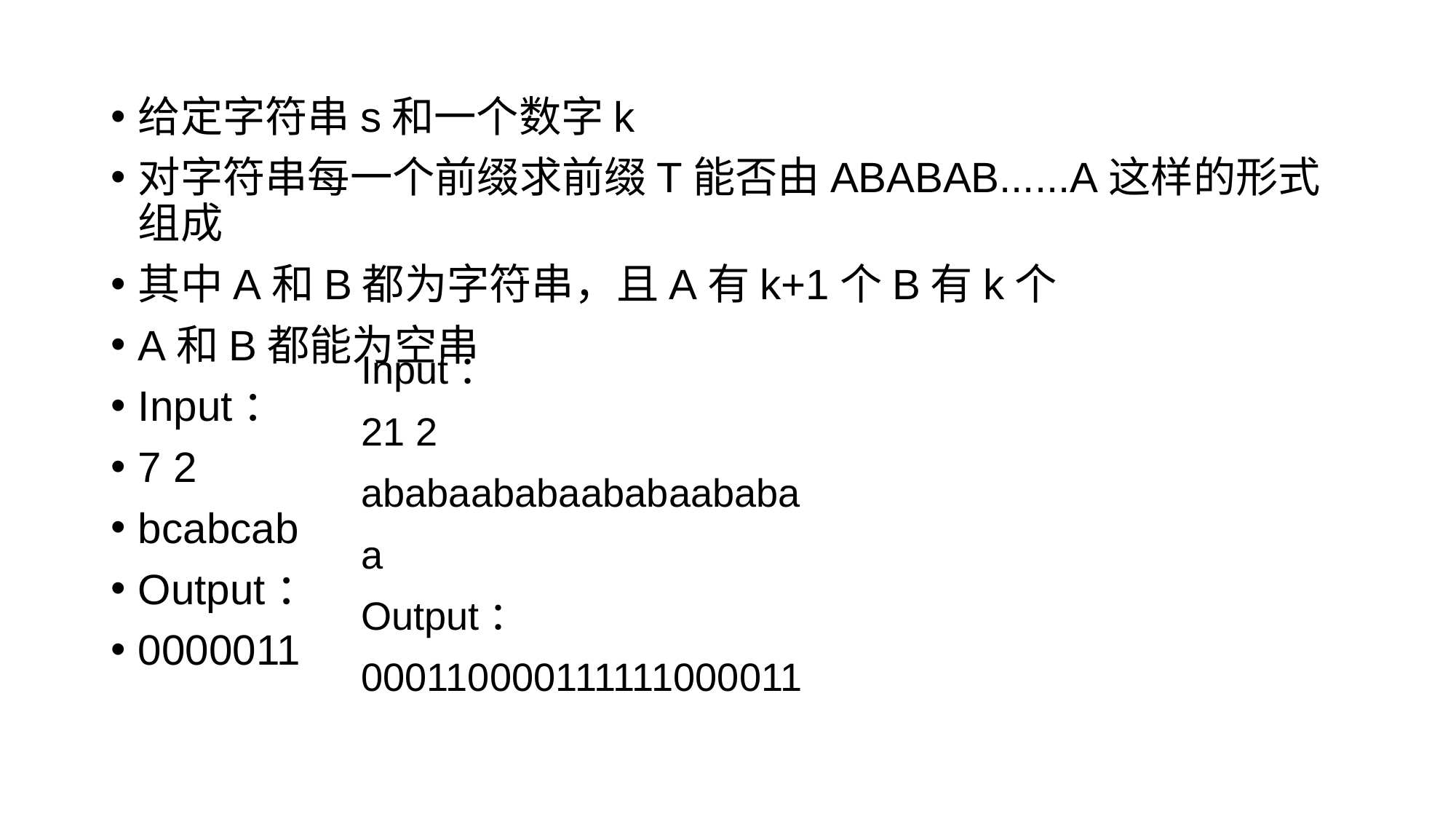

给定字符串s和一个数字k
对字符串每一个前缀求前缀T能否由ABABAB......A这样的形式组成
其中A和B都为字符串，且A有k+1个B有k个
A和B都能为空串
Input：
7 2
bcabcab
Output：
0000011
Input：
21 2
ababaababaababaababaa
Output：
000110000111111000011